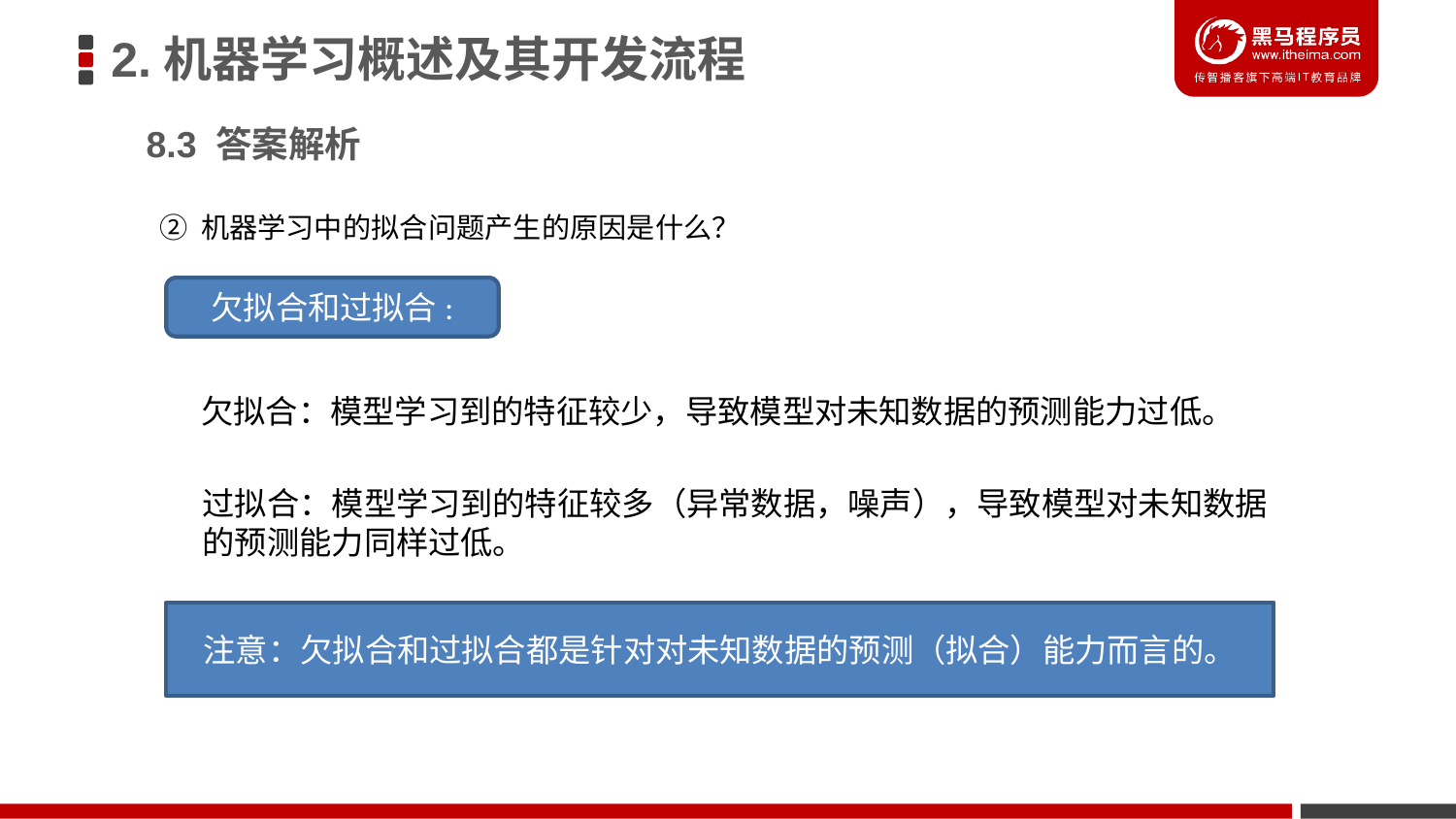

2.机器学习概述及其开发流程
8.3 答案解析
 ② 机器学习中的拟合问题产生的原因是什么？
欠拟合和过拟合:
欠拟合：模型学习到的特征较少，导致模型对未知数据的预测能力过低。
过拟合：模型学习到的特征较多（异常数据，噪声），导致模型对未知数据
的预测能力同样过低。
注意：欠拟合和过拟合都是针对对未知数据的预测（拟合）能力而言的。